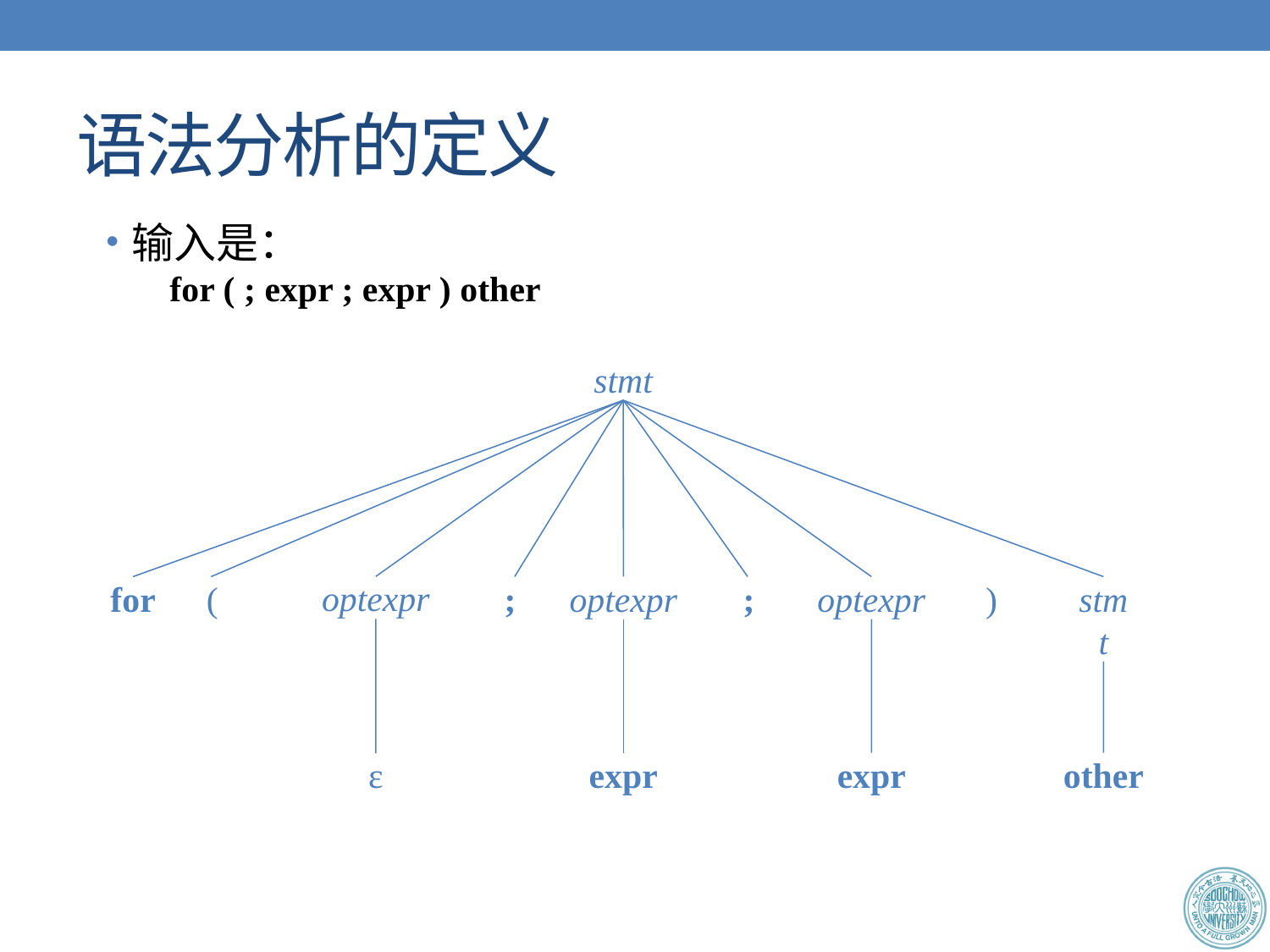

# 语法分析的定义
输入是：
for ( ; expr ; expr ) other

stmt
optexpr
for
(
;
optexpr
;
optexpr
)
stmt
expr
other
expr
ε